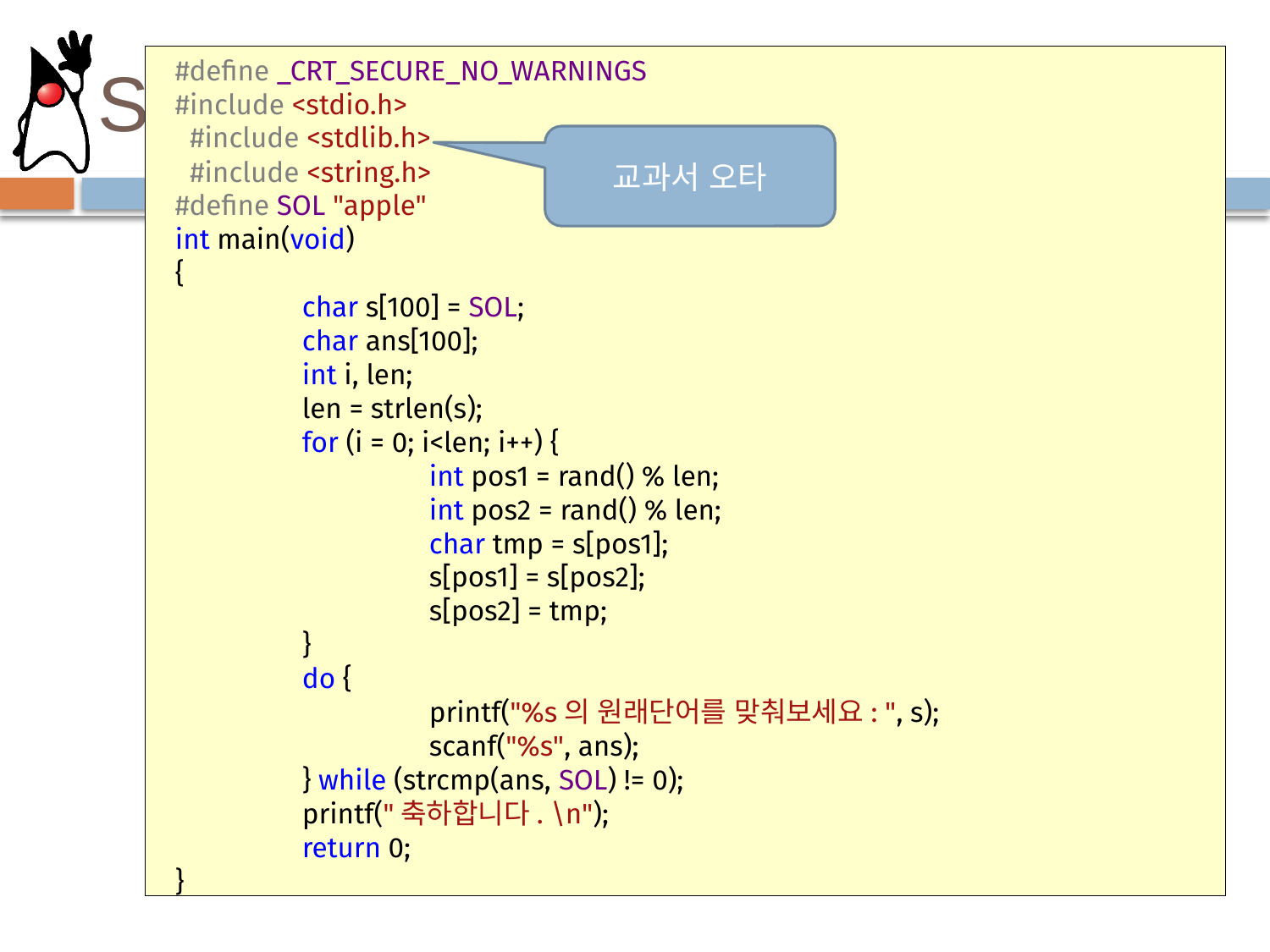

# Sol:
#define _CRT_SECURE_NO_WARNINGS
#include <stdio.h>
  #include <stdlib.h>
  #include <string.h>
#define SOL "apple"
int main(void)
{
	char s[100] = SOL;
	char ans[100];
	int i, len;
	len = strlen(s);
	for (i = 0; i<len; i++) {
		int pos1 = rand() % len;
		int pos2 = rand() % len;
		char tmp = s[pos1];
		s[pos1] = s[pos2];
		s[pos2] = tmp;
	}
	do {
		printf("%s의 원래단어를 맞춰보세요: ", s);
		scanf("%s", ans);
	} while (strcmp(ans, SOL) != 0);
	printf("축하합니다. \n");
	return 0;
}
교과서 오타